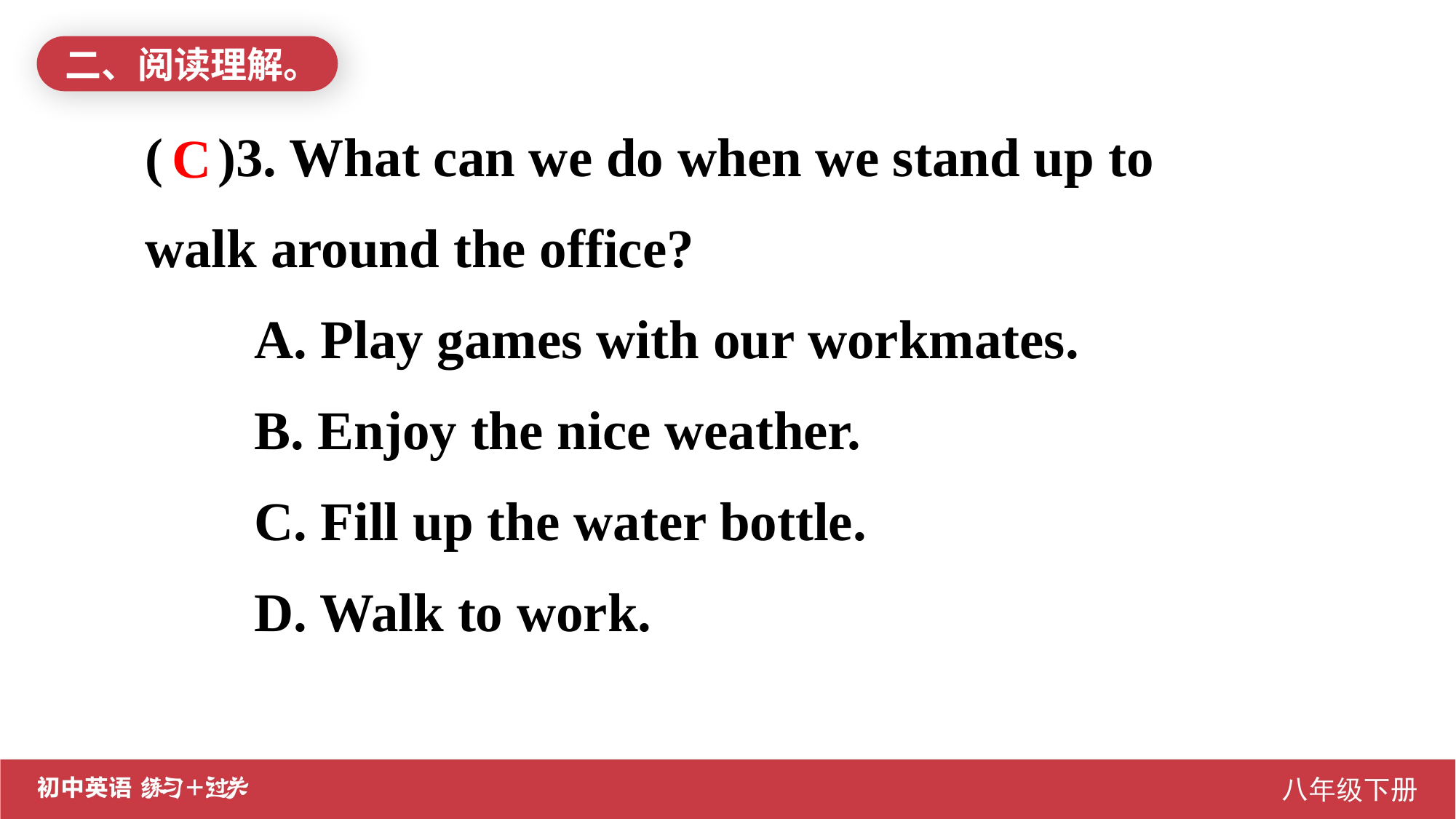

二、阅读理解。
(    )3. What can we do when we stand up to walk around the office?
A. Play games with our workmates.
B. Enjoy the nice weather.
C. Fill up the water bottle.
D. Walk to work.
C